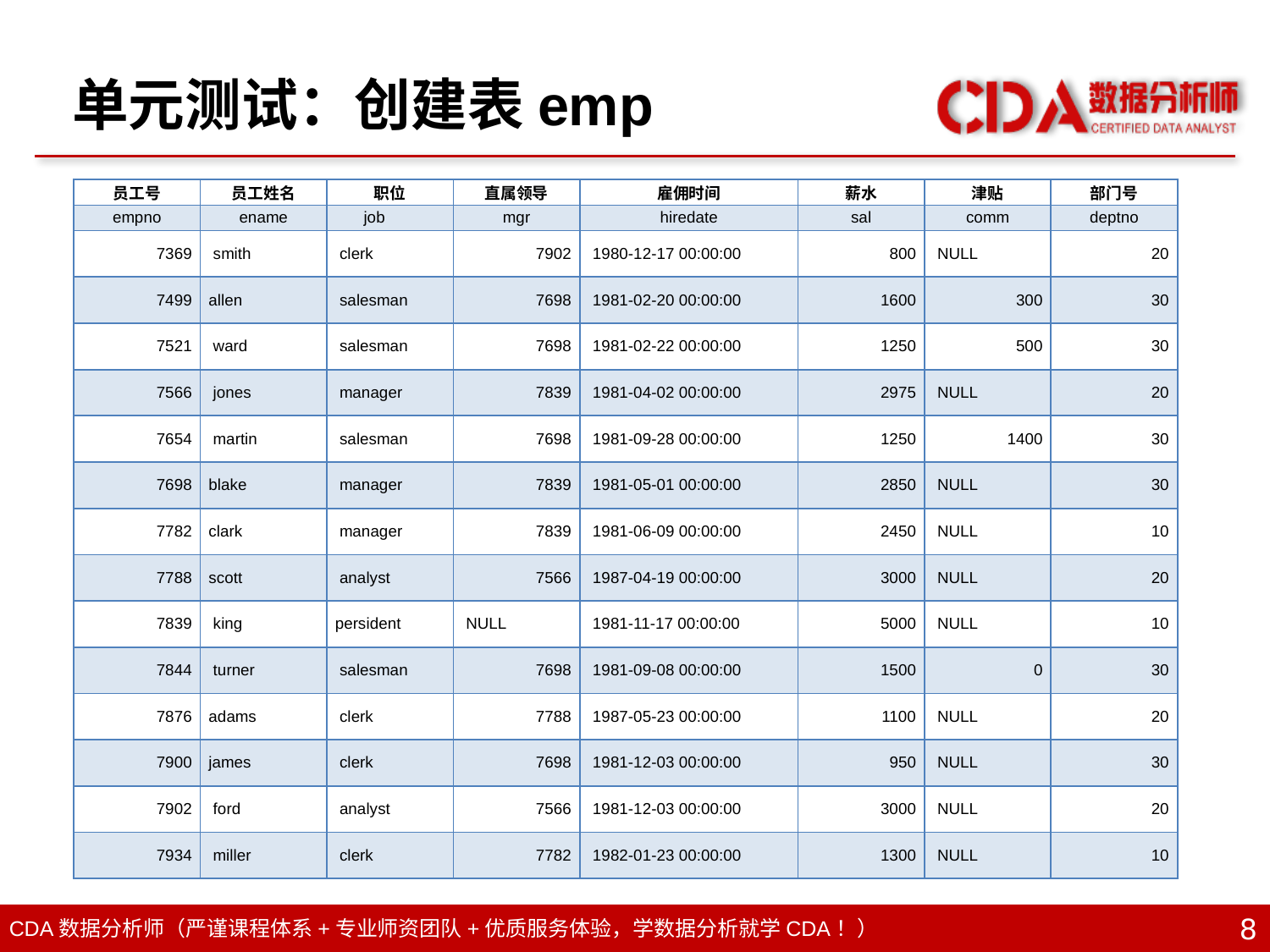

# 单元测试：创建表emp
| 员工号 | 员工姓名 | 职位 | 直属领导 | 雇佣时间 | 薪水 | 津贴 | 部门号 |
| --- | --- | --- | --- | --- | --- | --- | --- |
| empno | ename | job | mgr | hiredate | sal | comm | deptno |
| 7369 | smith | clerk | 7902 | 1980-12-17 00:00:00 | 800 | NULL | 20 |
| 7499 | allen | salesman | 7698 | 1981-02-20 00:00:00 | 1600 | 300 | 30 |
| 7521 | ward | salesman | 7698 | 1981-02-22 00:00:00 | 1250 | 500 | 30 |
| 7566 | jones | manager | 7839 | 1981-04-02 00:00:00 | 2975 | NULL | 20 |
| 7654 | martin | salesman | 7698 | 1981-09-28 00:00:00 | 1250 | 1400 | 30 |
| 7698 | blake | manager | 7839 | 1981-05-01 00:00:00 | 2850 | NULL | 30 |
| 7782 | clark | manager | 7839 | 1981-06-09 00:00:00 | 2450 | NULL | 10 |
| 7788 | scott | analyst | 7566 | 1987-04-19 00:00:00 | 3000 | NULL | 20 |
| 7839 | king | persident | NULL | 1981-11-17 00:00:00 | 5000 | NULL | 10 |
| 7844 | turner | salesman | 7698 | 1981-09-08 00:00:00 | 1500 | 0 | 30 |
| 7876 | adams | clerk | 7788 | 1987-05-23 00:00:00 | 1100 | NULL | 20 |
| 7900 | james | clerk | 7698 | 1981-12-03 00:00:00 | 950 | NULL | 30 |
| 7902 | ford | analyst | 7566 | 1981-12-03 00:00:00 | 3000 | NULL | 20 |
| 7934 | miller | clerk | 7782 | 1982-01-23 00:00:00 | 1300 | NULL | 10 |
8